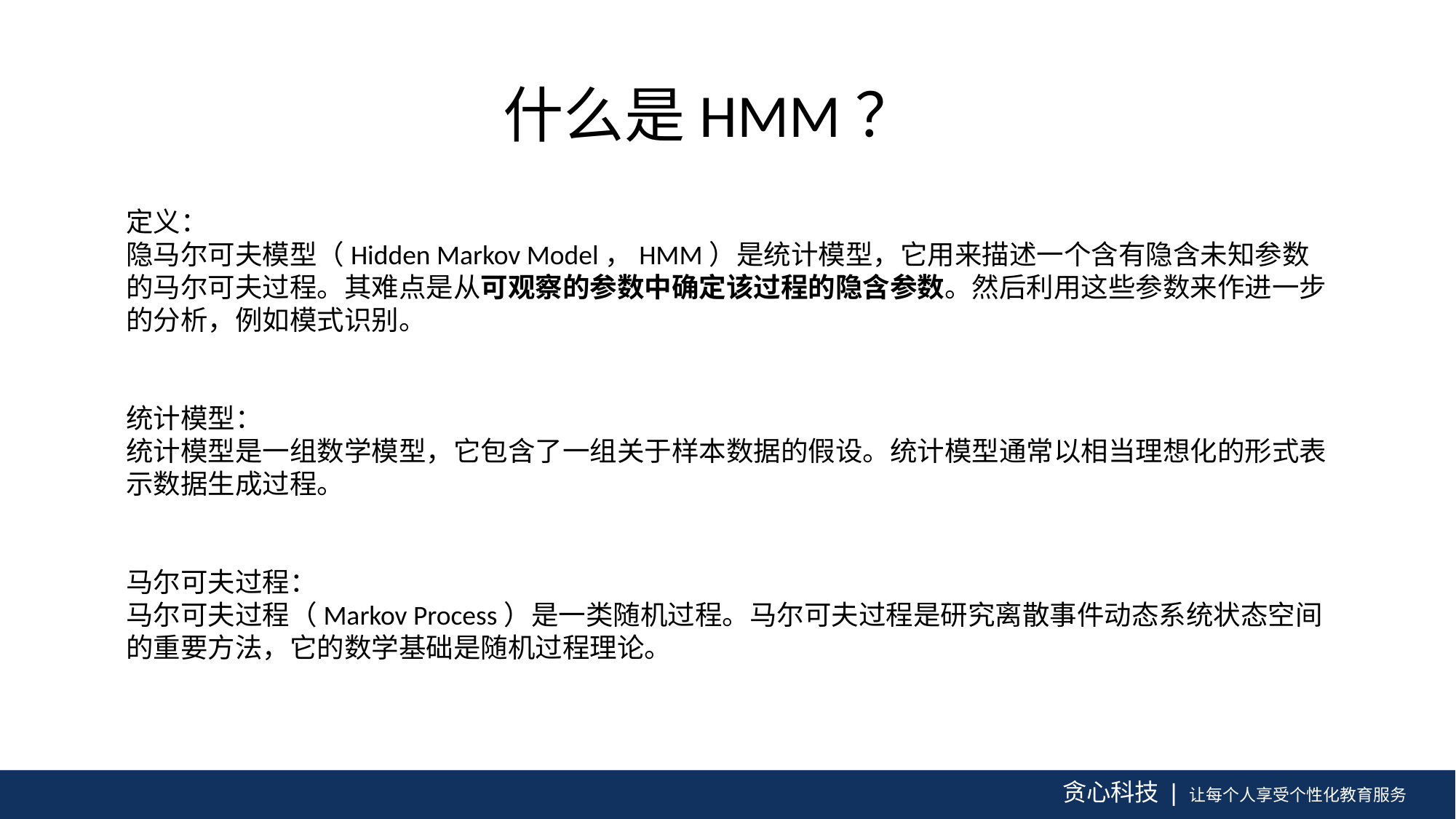

什么是HMM？
定义：
隐马尔可夫模型（Hidden Markov Model，HMM）是统计模型，它用来描述一个含有隐含未知参数的马尔可夫过程。其难点是从可观察的参数中确定该过程的隐含参数。然后利用这些参数来作进一步的分析，例如模式识别。

统计模型：
统计模型是一组数学模型，它包含了一组关于样本数据的假设。统计模型通常以相当理想化的形式表示数据生成过程。

马尔可夫过程：
马尔可夫过程（Markov Process）是一类随机过程。马尔可夫过程是研究离散事件动态系统状态空间的重要方法，它的数学基础是随机过程理论。